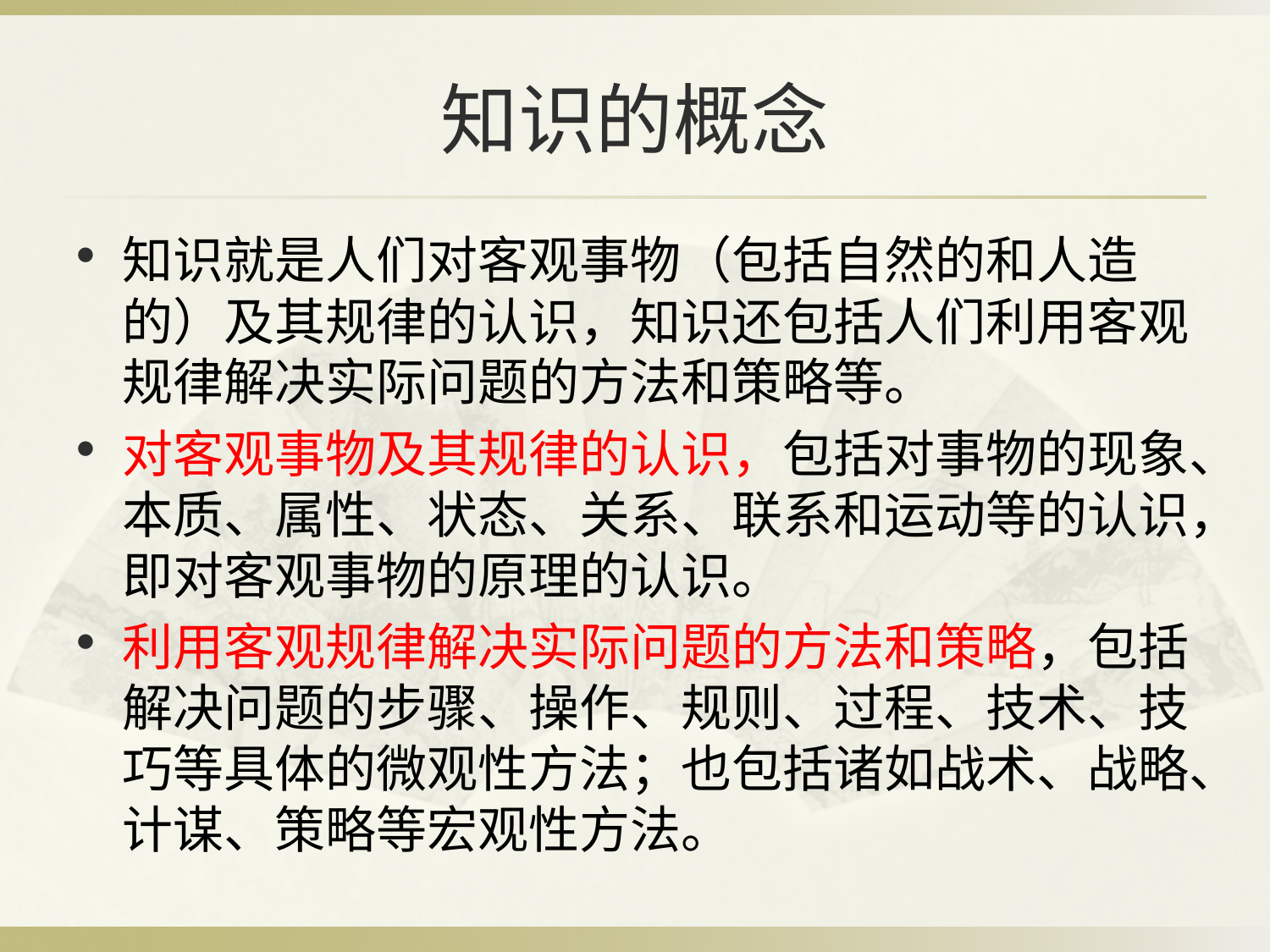

# 知识的概念
知识就是人们对客观事物（包括自然的和人造的）及其规律的认识，知识还包括人们利用客观规律解决实际问题的方法和策略等。
对客观事物及其规律的认识，包括对事物的现象、本质、属性、状态、关系、联系和运动等的认识，即对客观事物的原理的认识。
利用客观规律解决实际问题的方法和策略，包括解决问题的步骤、操作、规则、过程、技术、技巧等具体的微观性方法；也包括诸如战术、战略、计谋、策略等宏观性方法。

5